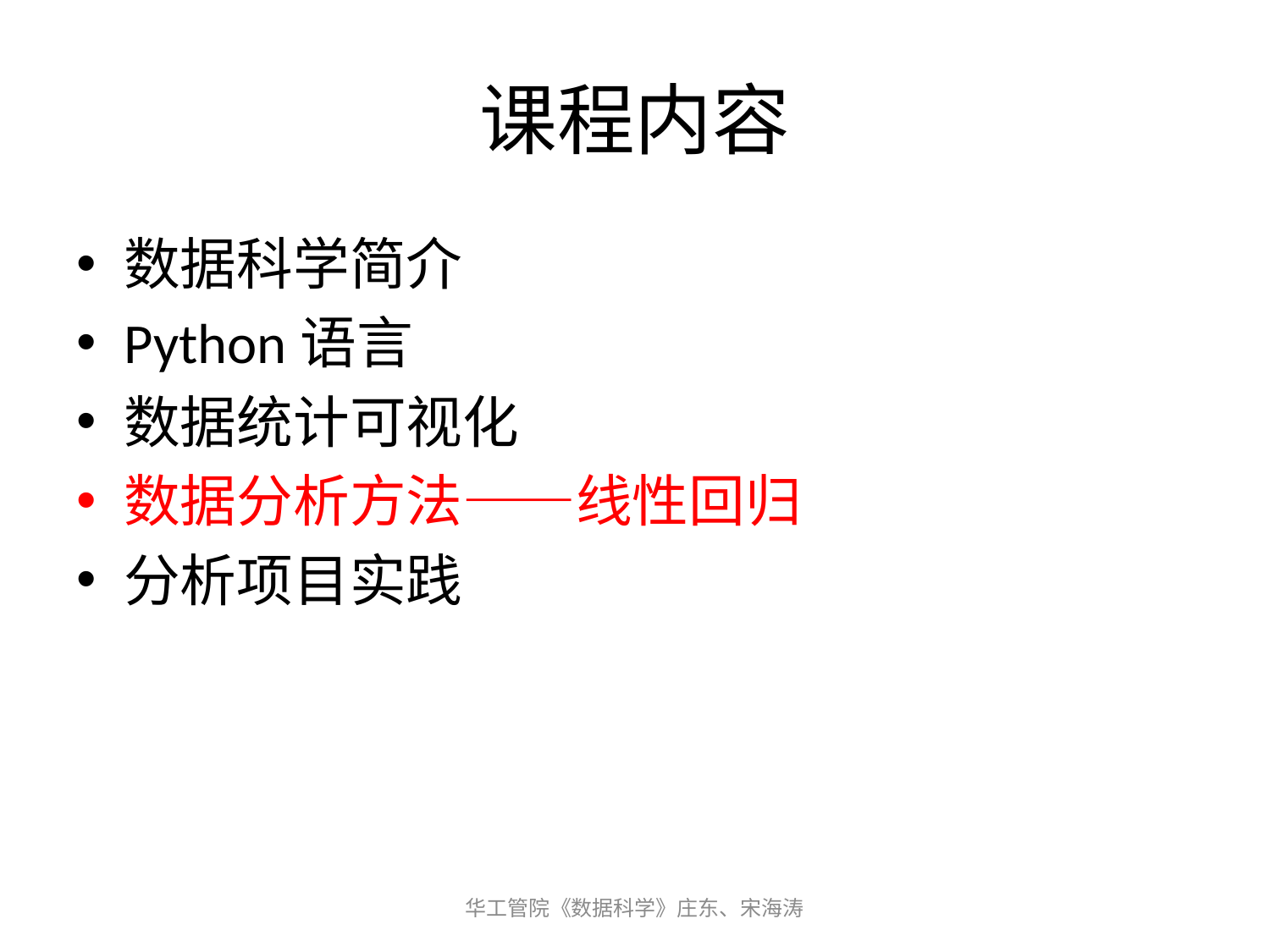

# 课程内容
数据科学简介
Python语言
数据统计可视化
数据分析方法——线性回归
分析项目实践
华工管院《数据科学》庄东、宋海涛